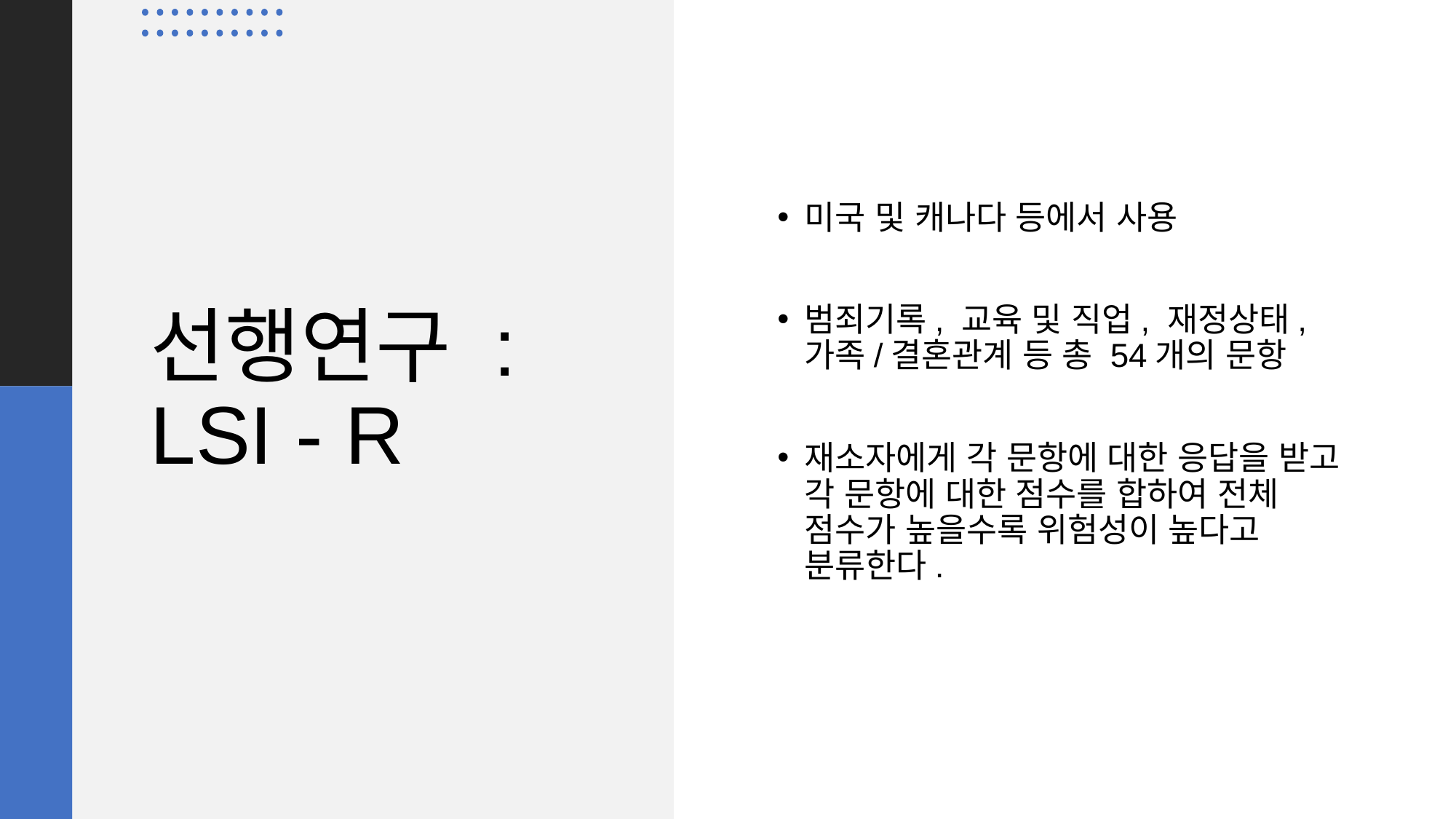

미국 및 캐나다 등에서 사용

범죄기록, 교육 및 직업, 재정상태, 가족/결혼관계 등 총 54개의 문항

재소자에게 각 문항에 대한 응답을 받고 각 문항에 대한 점수를 합하여 전체 점수가 높을수록 위험성이 높다고 분류한다.
# 선행연구 : LSI - R